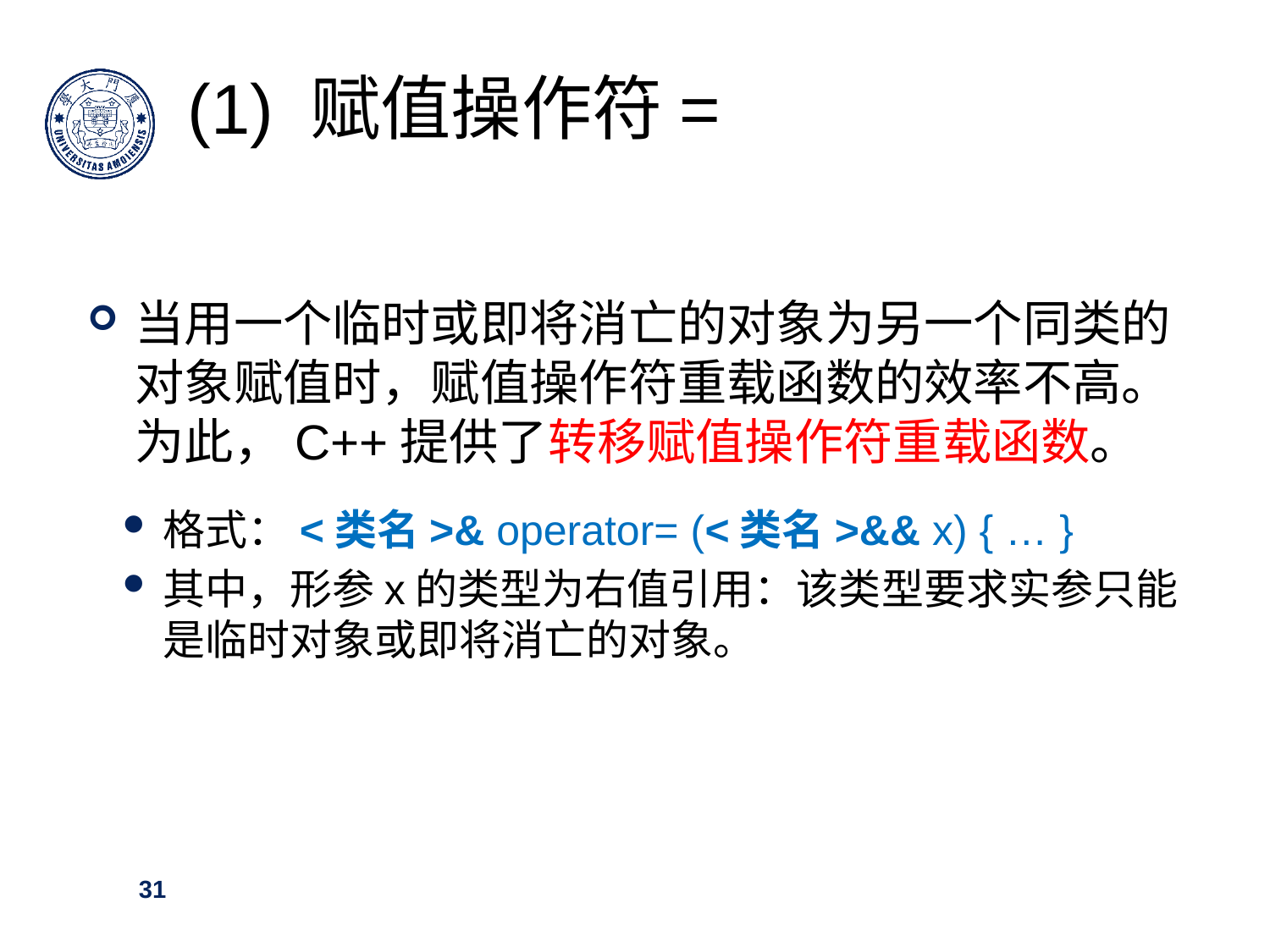

(1) 赋值操作符=
当用一个临时或即将消亡的对象为另一个同类的对象赋值时，赋值操作符重载函数的效率不高。为此，C++提供了转移赋值操作符重载函数。

格式：<类名>& operator= (<类名>&& x) { … }
其中，形参x的类型为右值引用：该类型要求实参只能是临时对象或即将消亡的对象。
31